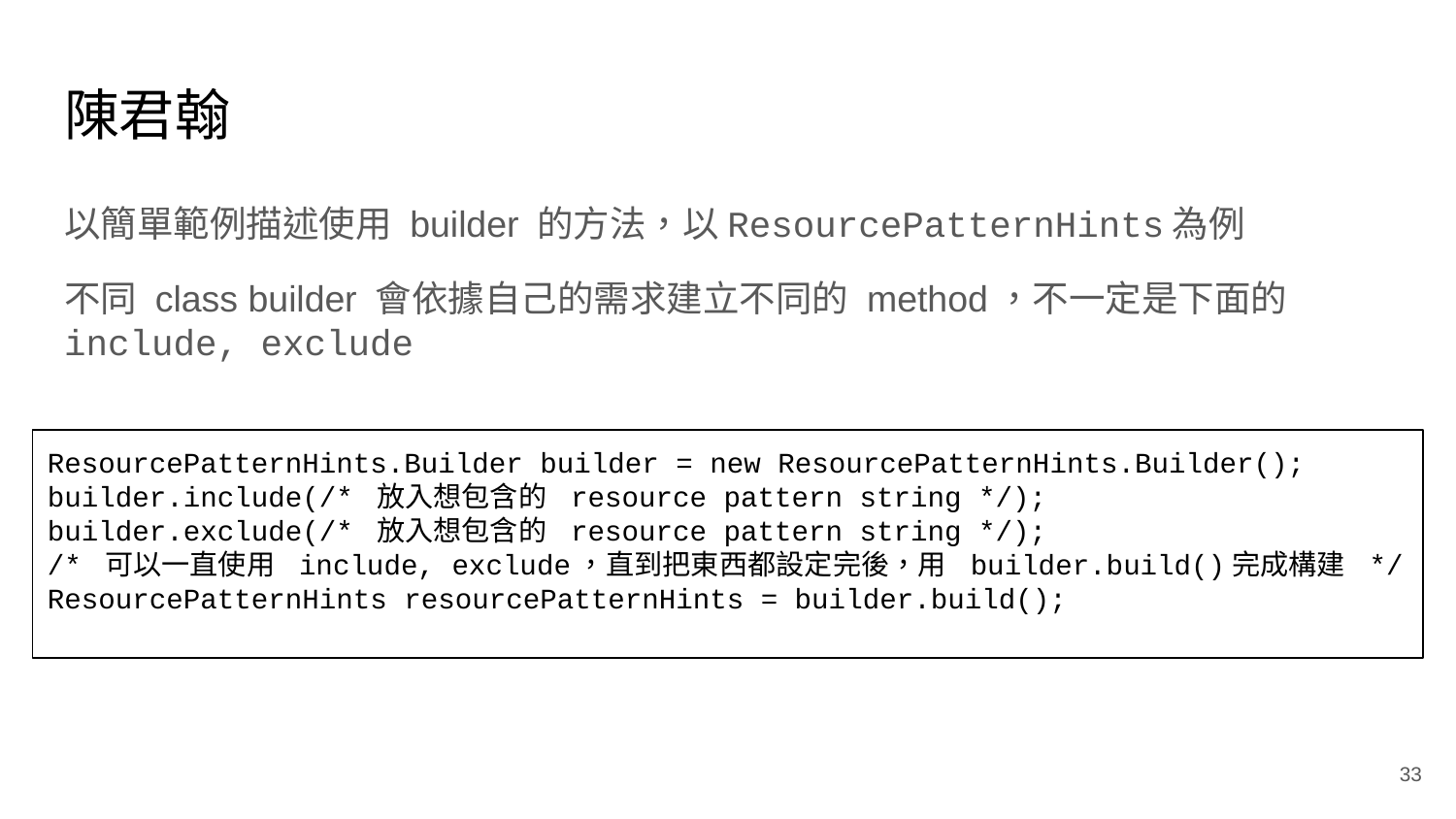

# 陳君翰
以簡單範例描述使用 builder 的方法，以ResourcePatternHints為例
不同 class builder 會依據自己的需求建立不同的 method，不一定是下面的 include, exclude

ResourcePatternHints.Builder builder = new ResourcePatternHints.Builder();
builder.include(/* 放入想包含的 resource pattern string */);
builder.exclude(/* 放入想包含的 resource pattern string */);
/* 可以一直使用 include, exclude，直到把東西都設定完後，用 builder.build()完成構建 */
ResourcePatternHints resourcePatternHints = builder.build();
33